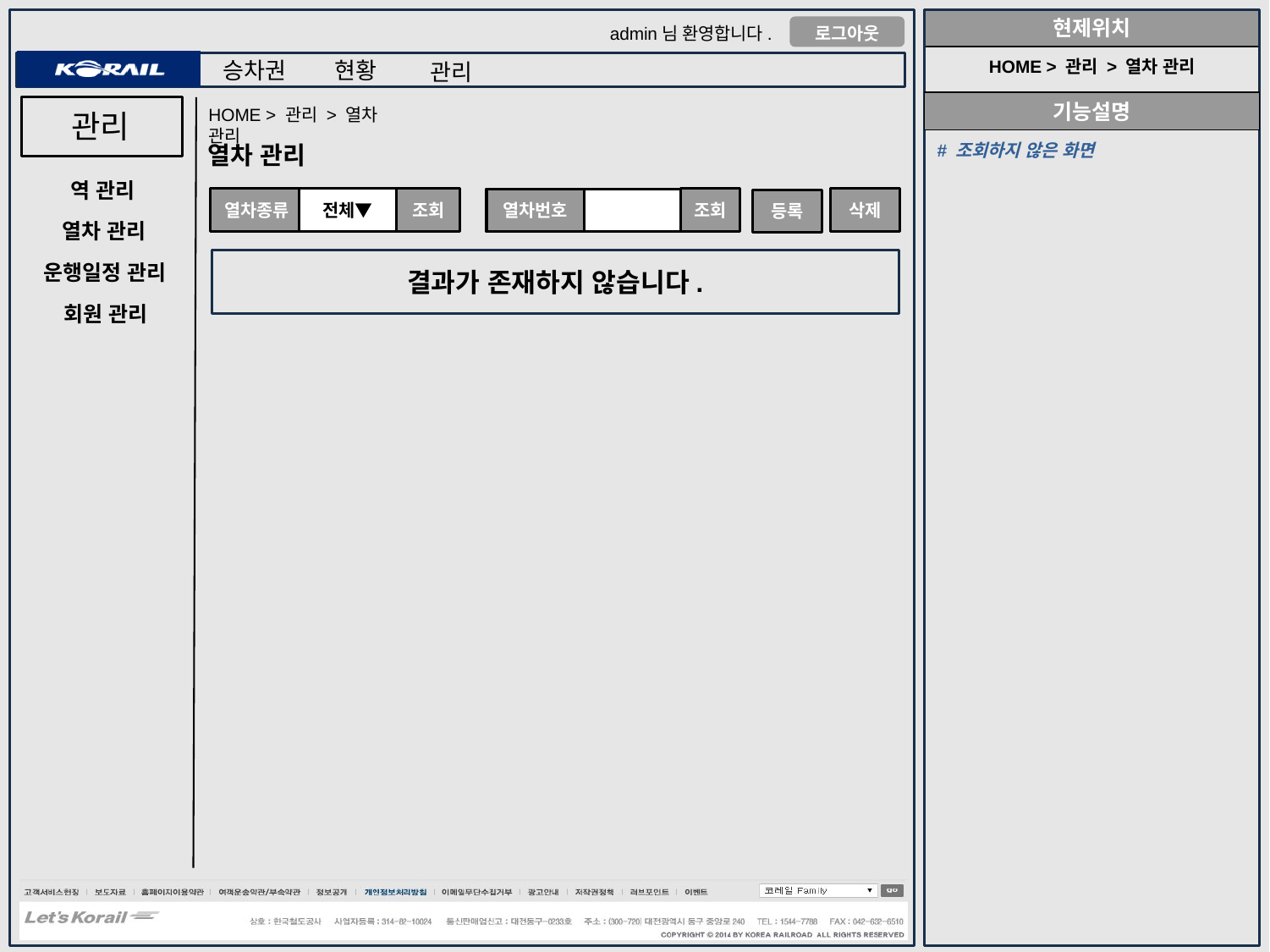

HOME > 관리 > 열차 관리
HOME > 관리 > 열차 관리
관리
열차 관리
# 조회하지 않은 화면
역 관리
조회
조회
삭제
전체▼
열차종류

열차번호
등록
열차 관리
결과가 존재하지 않습니다.
운행일정 관리
회원 관리